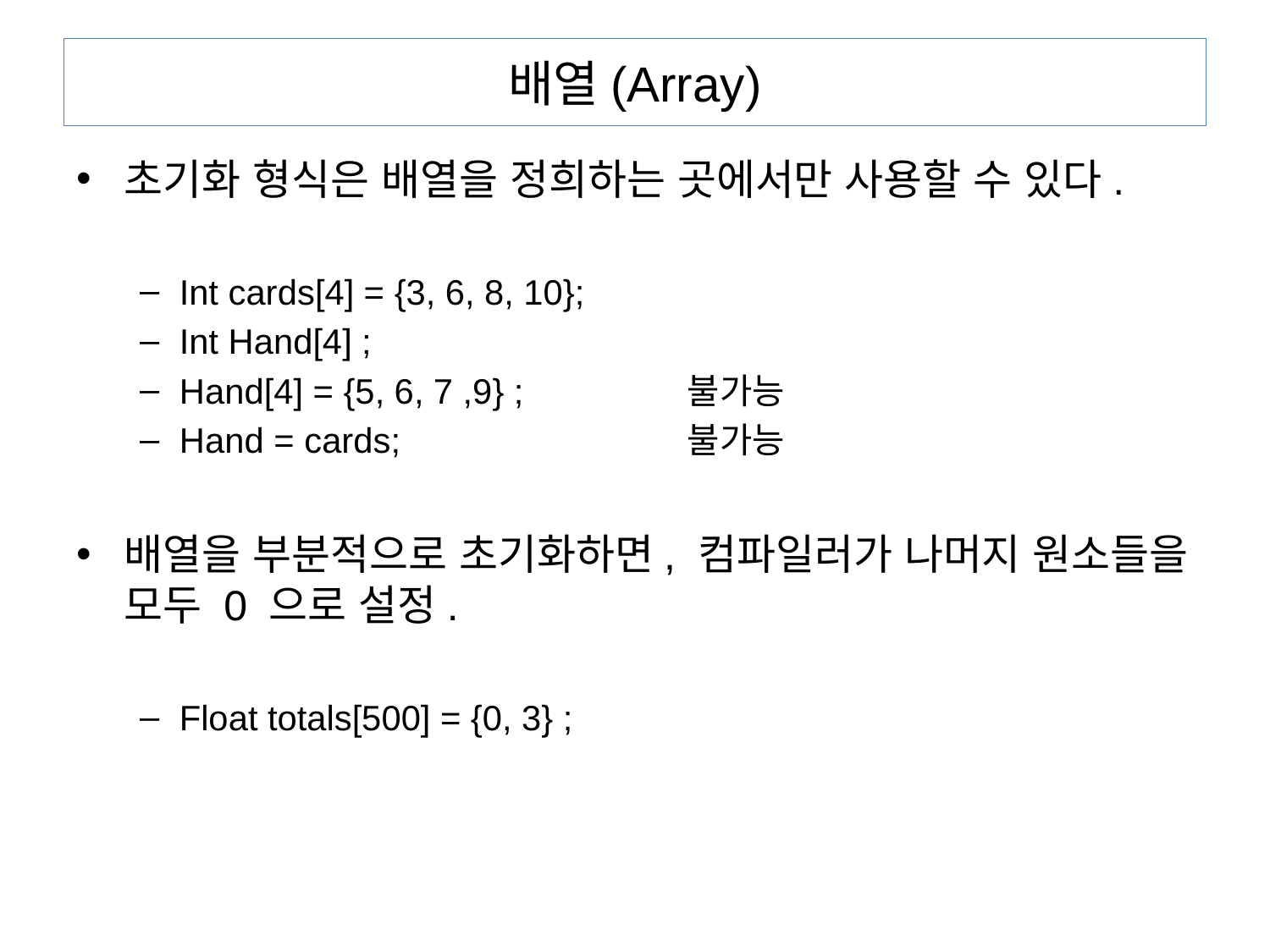

# 배열(Array)
초기화 형식은 배열을 정희하는 곳에서만 사용할 수 있다.

Int cards[4] = {3, 6, 8, 10};
Int Hand[4] ;
Hand[4] = {5, 6, 7 ,9} ;		불가능
Hand = cards; 			불가능

배열을 부분적으로 초기화하면, 컴파일러가 나머지 원소들을 모두 0 으로 설정.

Float totals[500] = {0, 3} ;